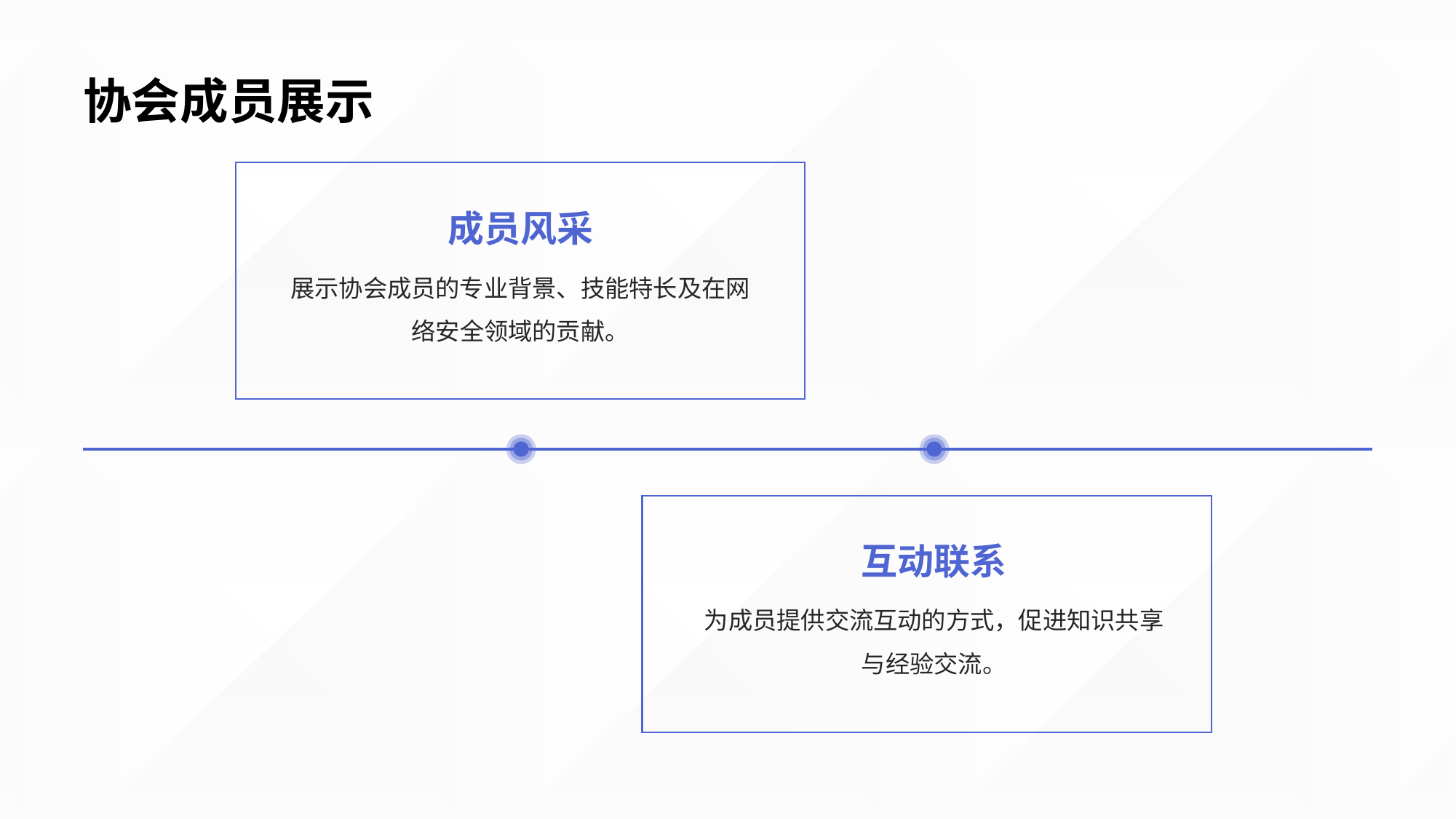

# 协会成员展示

成员风采
展示协会成员的专业背景、技能特长及在网络安全领域的贡献。

互动联系
为成员提供交流互动的方式，促进知识共享与经验交流。